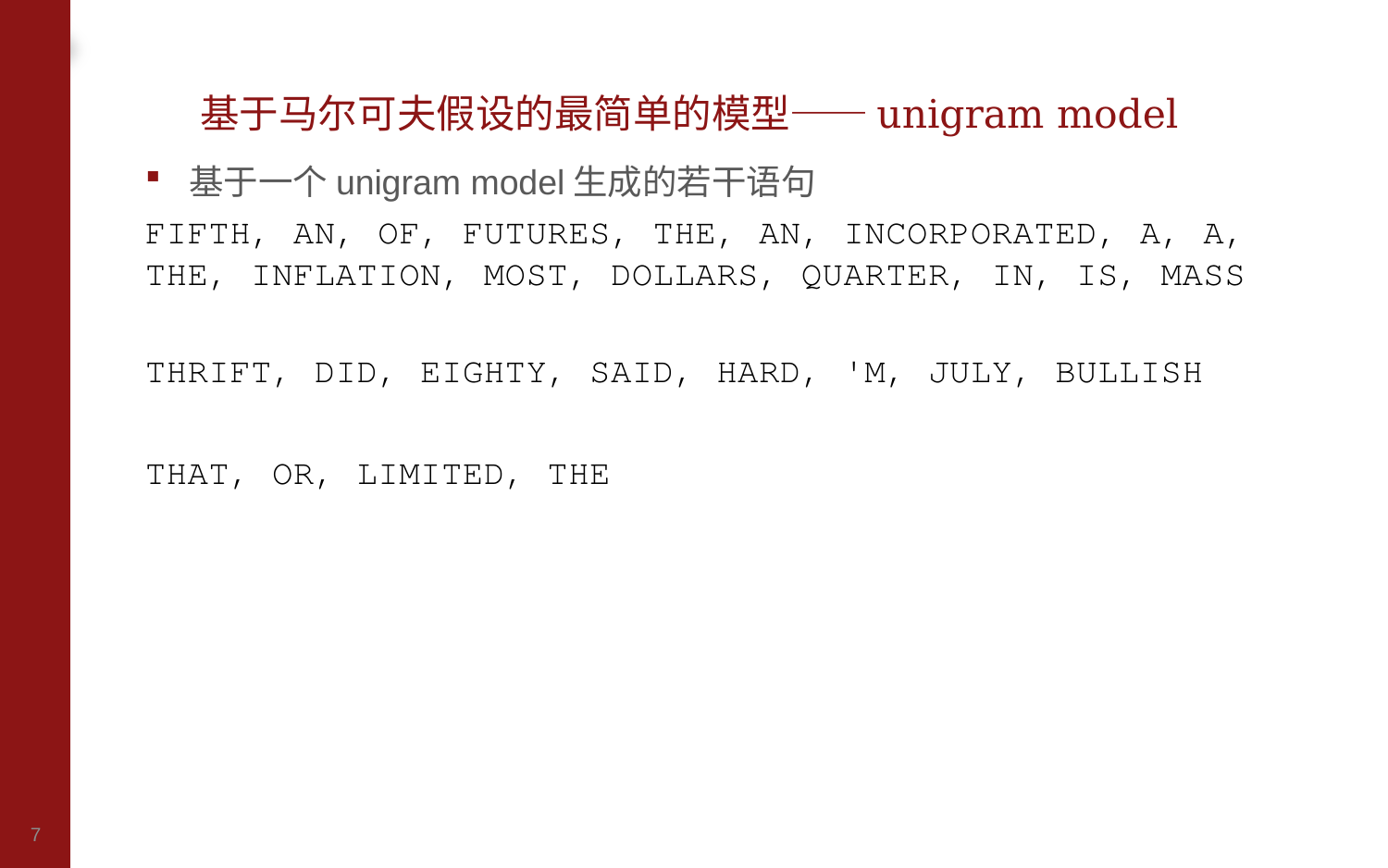

# 基于马尔可夫假设的最简单的模型——unigram model
基于一个unigram model生成的若干语句
fifth, an, of, futures, the, an, incorporated, a, a, the, inflation, most, dollars, quarter, in, is, mass

thrift, did, eighty, said, hard, 'm, july, bullish

that, or, limited, the

7